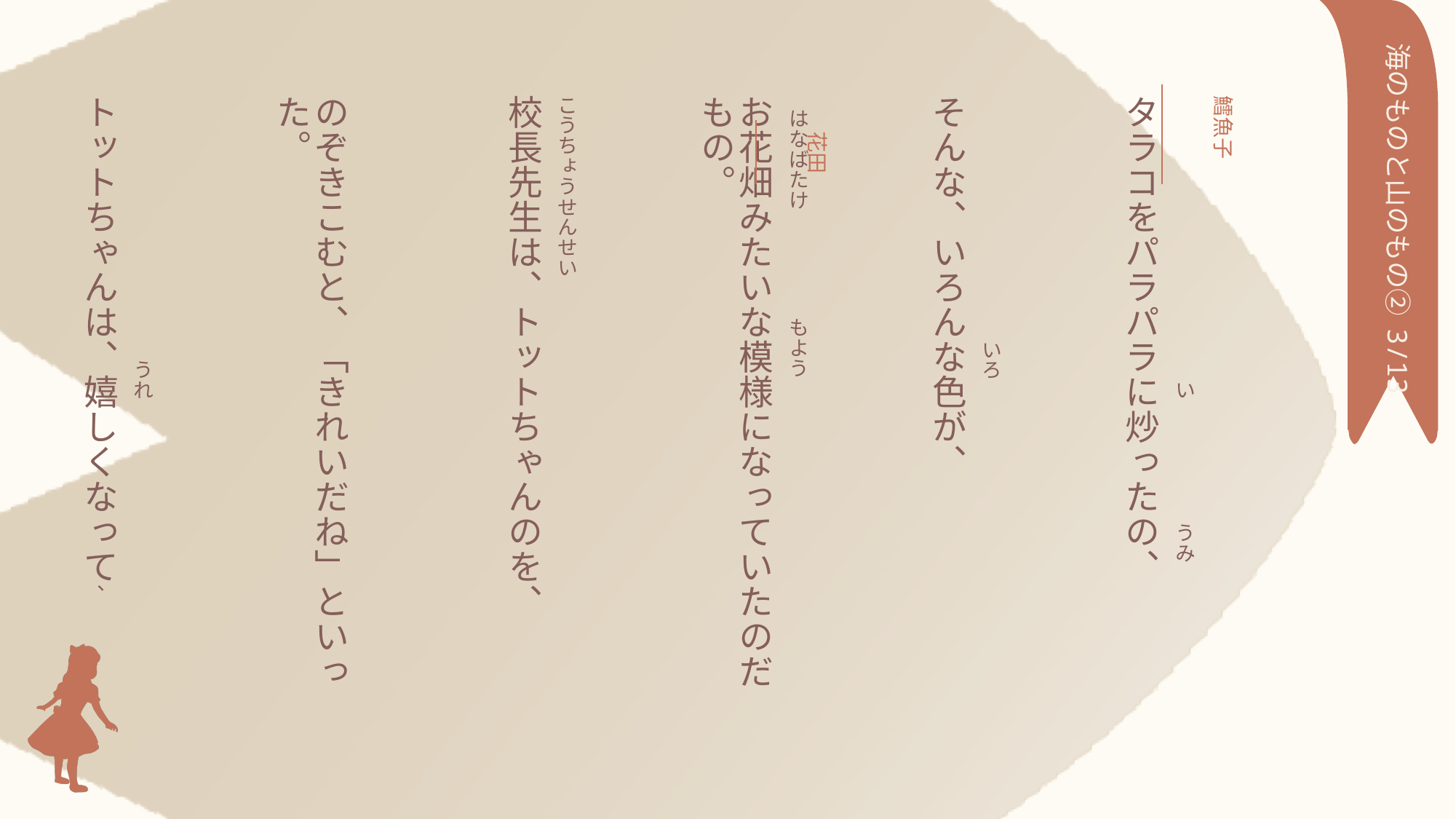

海のものと山のもの② 3/13
　　　　　　　　　　　　　　い　　　　　　うみ
タラコをパラパラに炒ったの、

　　　　　　　　　　　　いろ
そんな、いろんな色が、

  はなばたけ　　　　　 もよう
お花畑みたいな模様になっていたのだもの。

こうちょうせんせい
校長先生は、トットちゃんのを、

のぞきこむと、「きれいだね」といった。

　　　　　　　　　　　　　うれ
トットちゃんは、嬉しくなって、
鱈魚子
花田